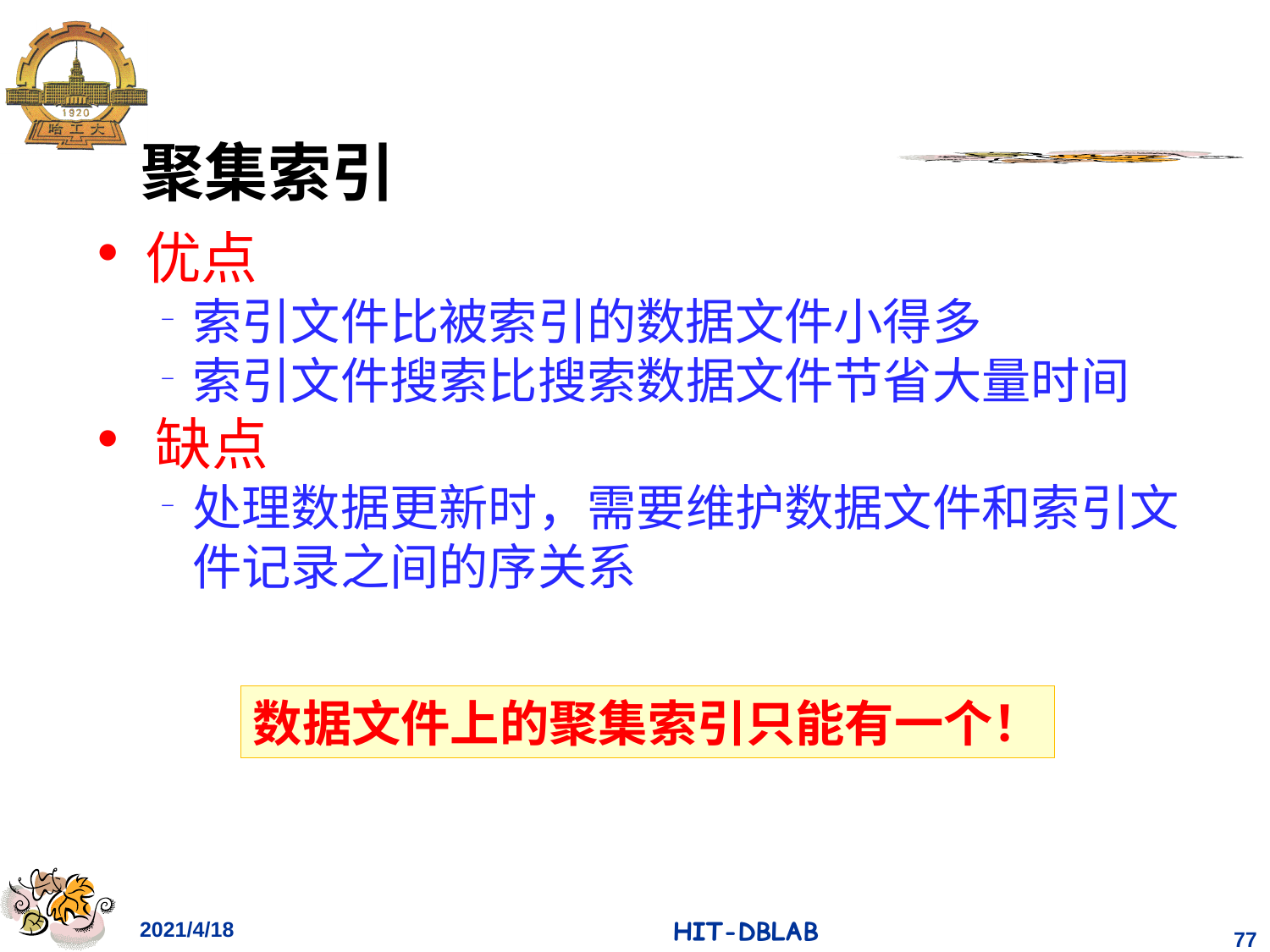

聚集索引
优点
索引文件比被索引的数据文件小得多
索引文件搜索比搜索数据文件节省大量时间
 缺点
处理数据更新时，需要维护数据文件和索引文件记录之间的序关系

数据文件上的聚集索引只能有一个！
2021/4/18
HIT-DBLAB
77